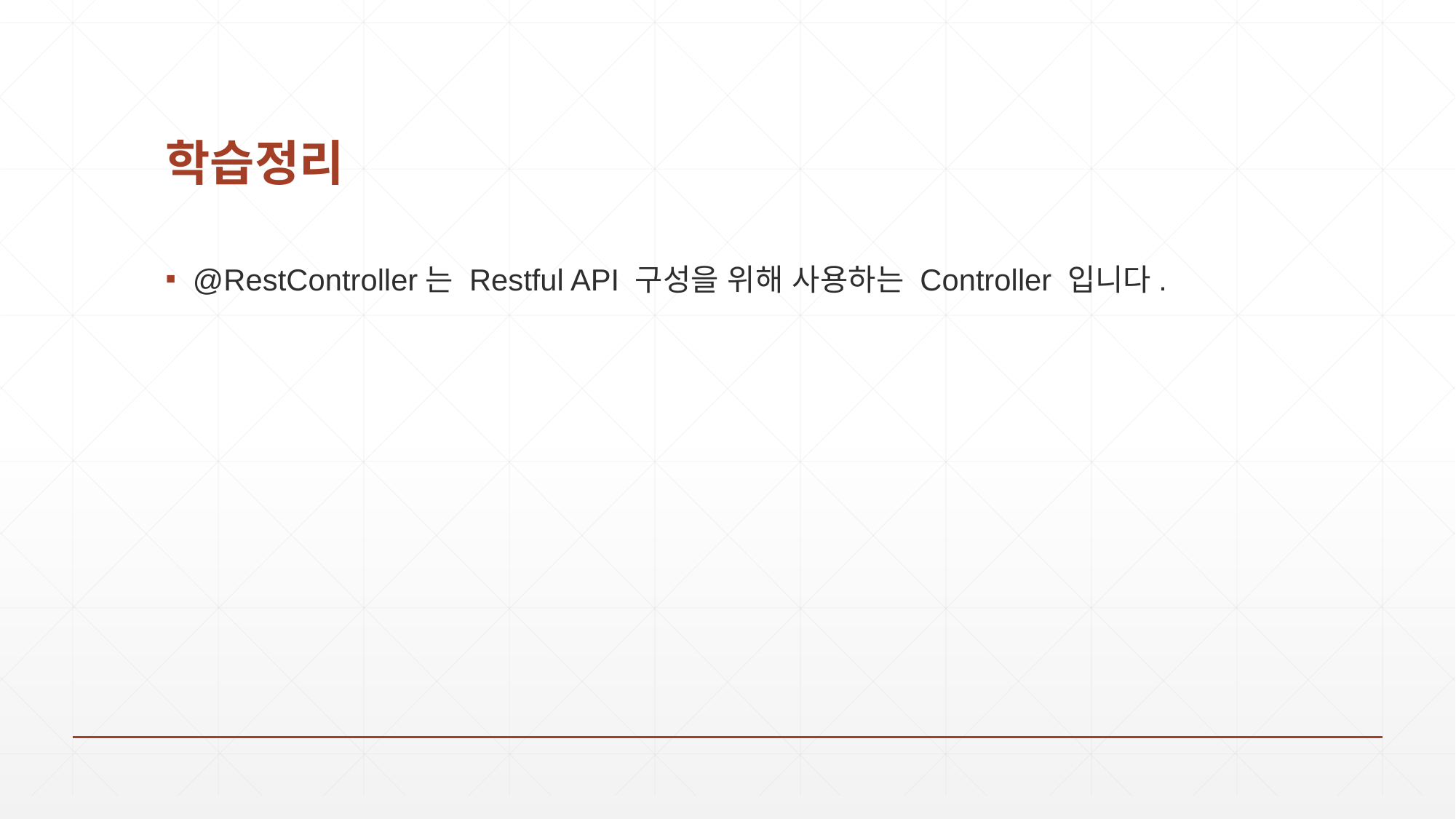

# 학습정리
@RestController는 Restful API 구성을 위해 사용하는 Controller 입니다.